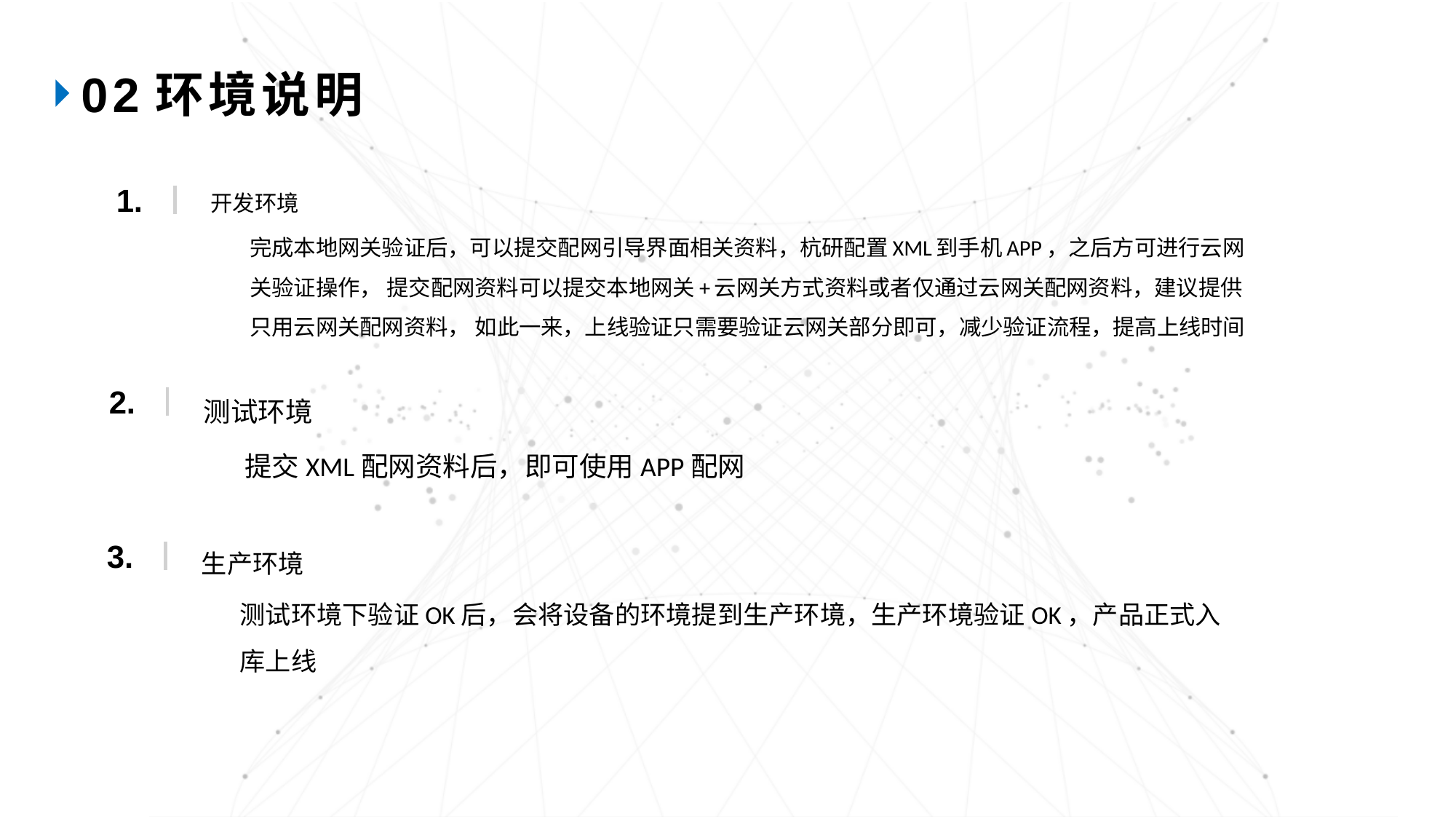

02环境说明

开发环境
	完成本地网关验证后，可以提交配网引导界面相关资料，杭研配置XML到手机APP，之后方可进行云网关验证操作， 提交配网资料可以提交本地网关+云网关方式资料或者仅通过云网关配网资料，建议提供只用云网关配网资料， 如此一来，上线验证只需要验证云网关部分即可，减少验证流程，提高上线时间

1.
测试环境
	提交XML配网资料后，即可使用APP配网

2.
生产环境
	测试环境下验证OK后，会将设备的环境提到生产环境，生产环境验证OK，产品正式入库上线

3.